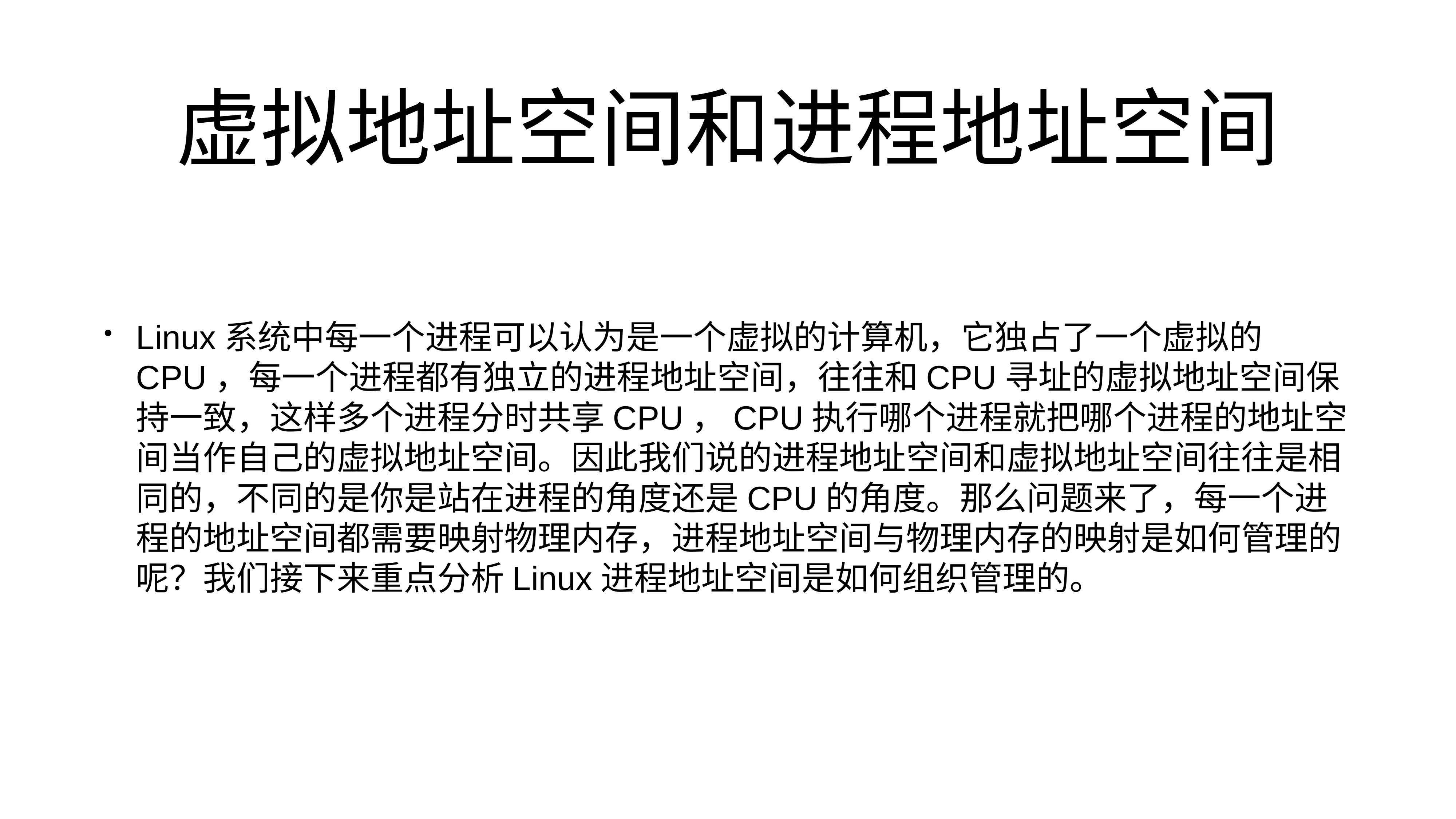

# 虚拟地址空间和进程地址空间
Linux系统中每一个进程可以认为是一个虚拟的计算机，它独占了一个虚拟的CPU，每一个进程都有独立的进程地址空间，往往和CPU寻址的虚拟地址空间保持一致，这样多个进程分时共享CPU，CPU执行哪个进程就把哪个进程的地址空间当作自己的虚拟地址空间。因此我们说的进程地址空间和虚拟地址空间往往是相同的，不同的是你是站在进程的角度还是CPU的角度。那么问题来了，每一个进程的地址空间都需要映射物理内存，进程地址空间与物理内存的映射是如何管理的呢？我们接下来重点分析Linux进程地址空间是如何组织管理的。